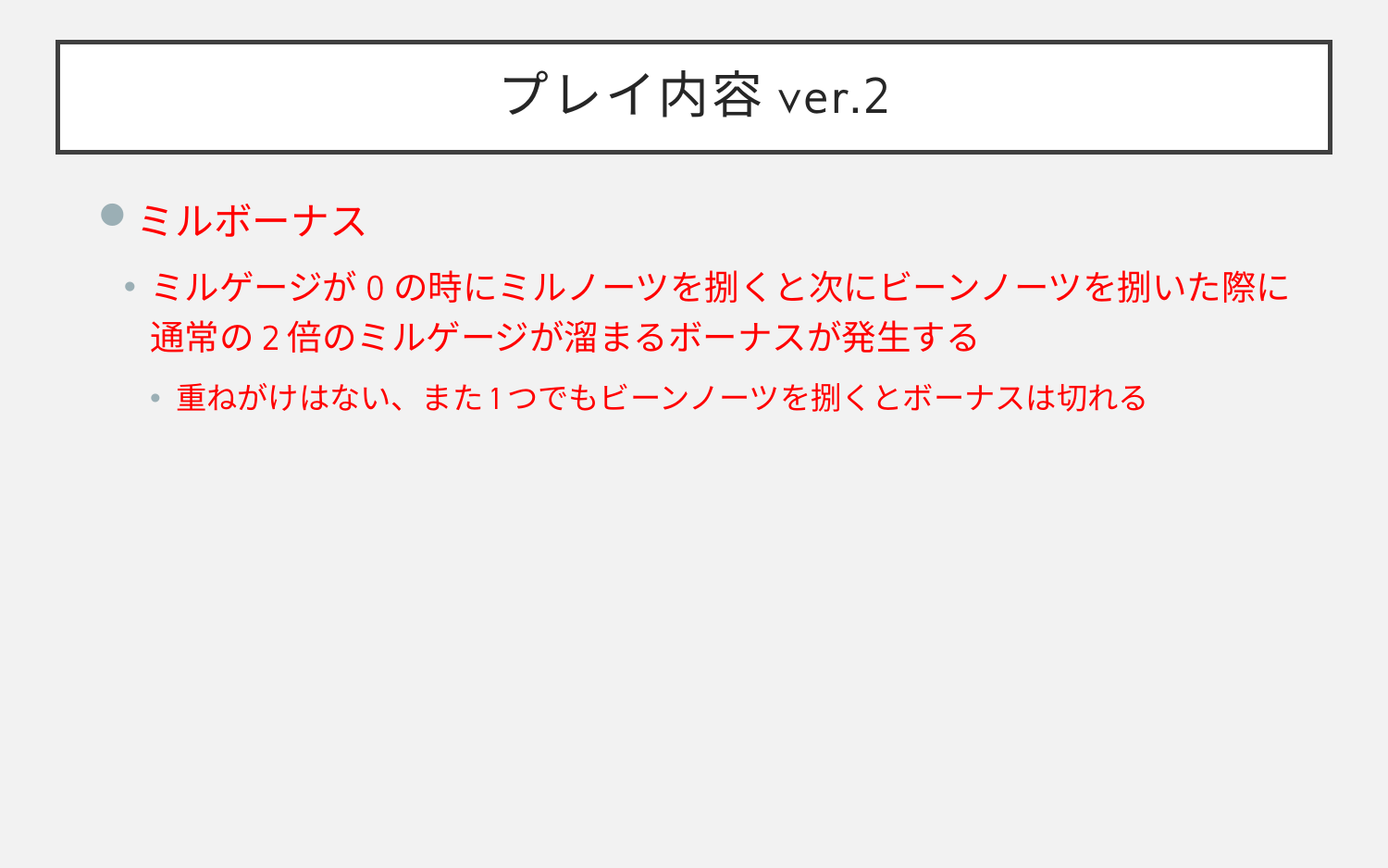

# プレイ内容ver.2
ミルボーナス
ミルゲージが0の時にミルノーツを捌くと次にビーンノーツを捌いた際に
通常の2倍のミルゲージが溜まるボーナスが発生する
重ねがけはない、また1つでもビーンノーツを捌くとボーナスは切れる